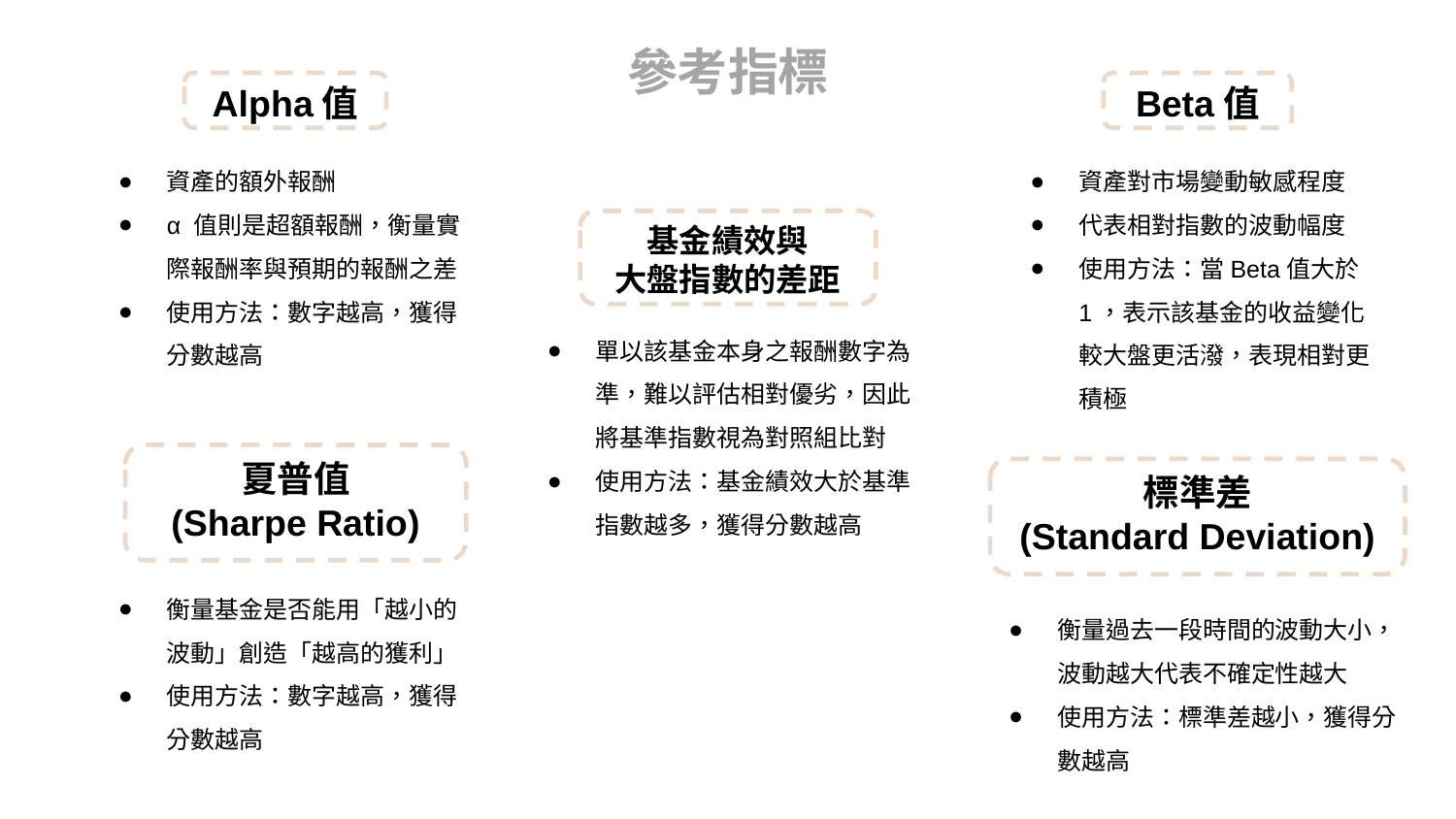

參考指標
Alpha值
Beta值
資產對市場變動敏感程度
代表相對指數的波動幅度
使用方法：當Beta值大於1，表示該基金的收益變化較大盤更活潑，表現相對更積極
資產的額外報酬
α 值則是超額報酬，衡量實際報酬率與預期的報酬之差
使用方法：數字越高，獲得分數越高
基金績效與
大盤指數的差距
單以該基金本身之報酬數字為準，難以評估相對優劣，因此將基準指數視為對照組比對
使用方法：基金績效大於基準指數越多，獲得分數越高
夏普值
(Sharpe Ratio)
標準差
(Standard Deviation)

衡量基金是否能用「越小的波動」創造「越高的獲利」
使用方法：數字越高，獲得分數越高

衡量過去一段時間的波動大小，波動越大代表不確定性越大
使用方法：標準差越小，獲得分數越高